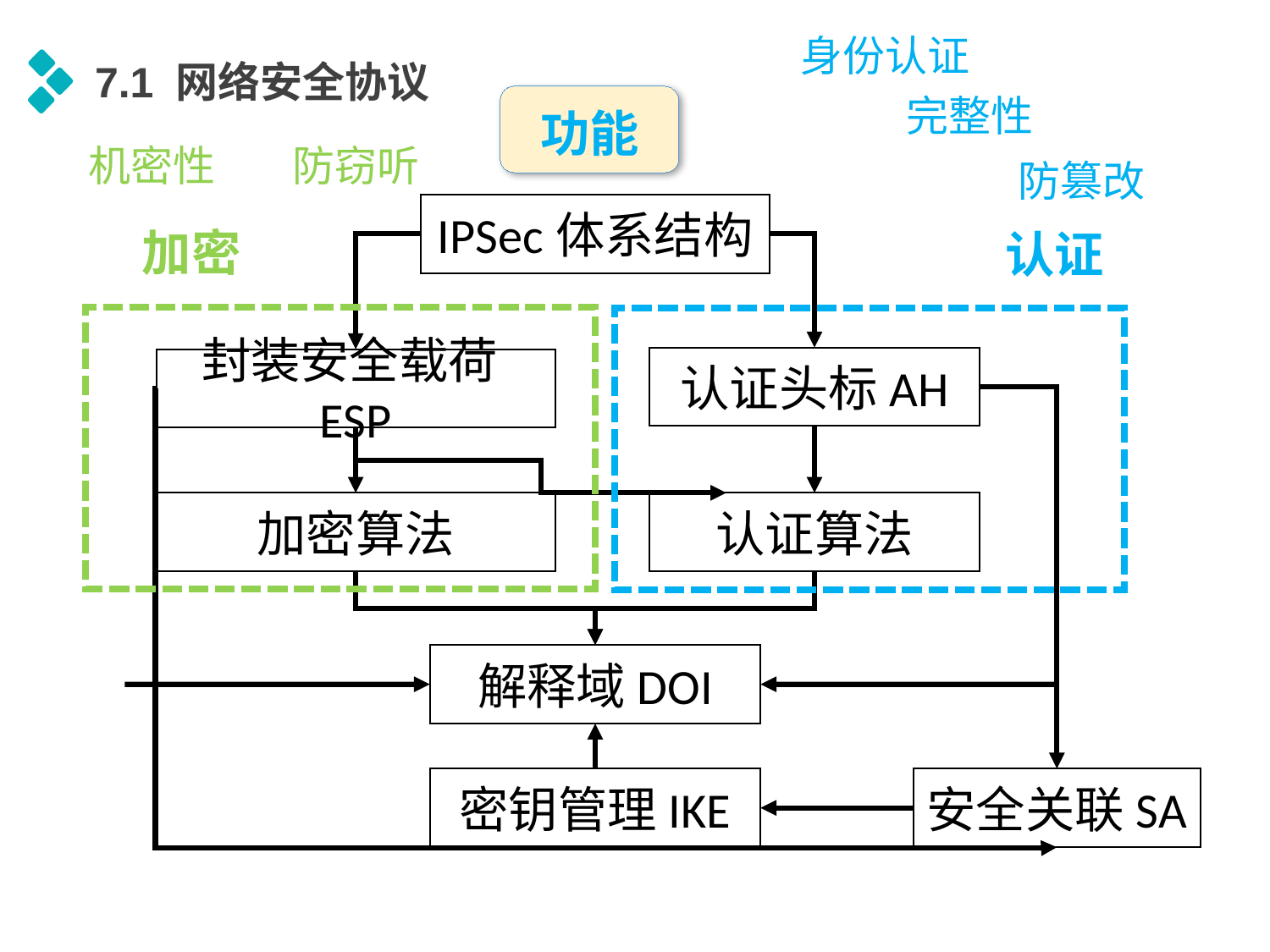

身份认证

7.1 网络安全协议

完整性

功能
机密性
防窃听
防篡改
IPSec体系结构
认证头标AH
封装安全载荷ESP
加密算法
认证算法
解释域DOI
密钥管理IKE
安全关联SA
加密
认证